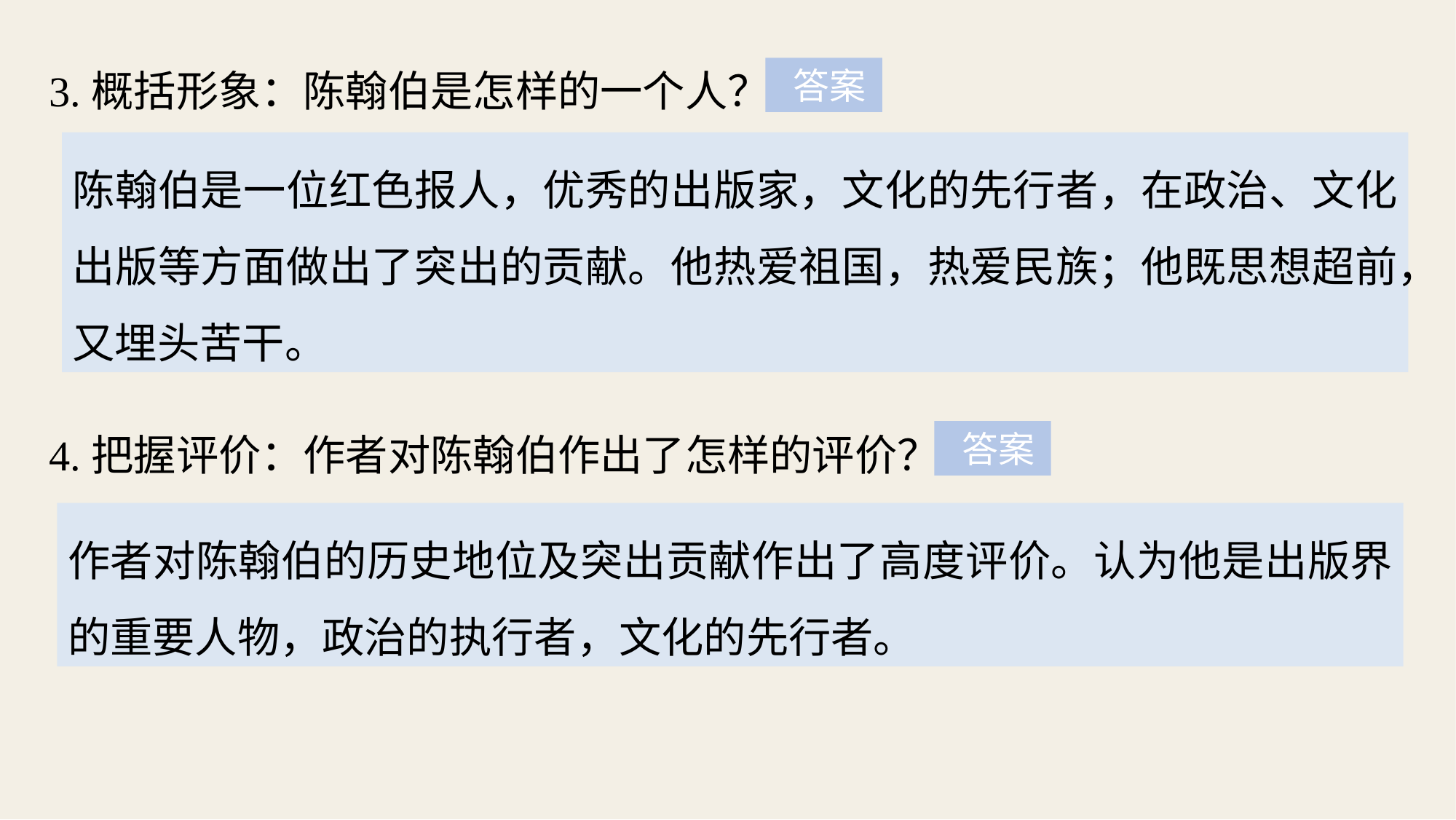

3.概括形象：陈翰伯是怎样的一个人？
 答案
陈翰伯是一位红色报人，优秀的出版家，文化的先行者，在政治、文化出版等方面做出了突出的贡献。他热爱祖国，热爱民族；他既思想超前，又埋头苦干。
4.把握评价：作者对陈翰伯作出了怎样的评价？
 答案
作者对陈翰伯的历史地位及突出贡献作出了高度评价。认为他是出版界的重要人物，政治的执行者，文化的先行者。